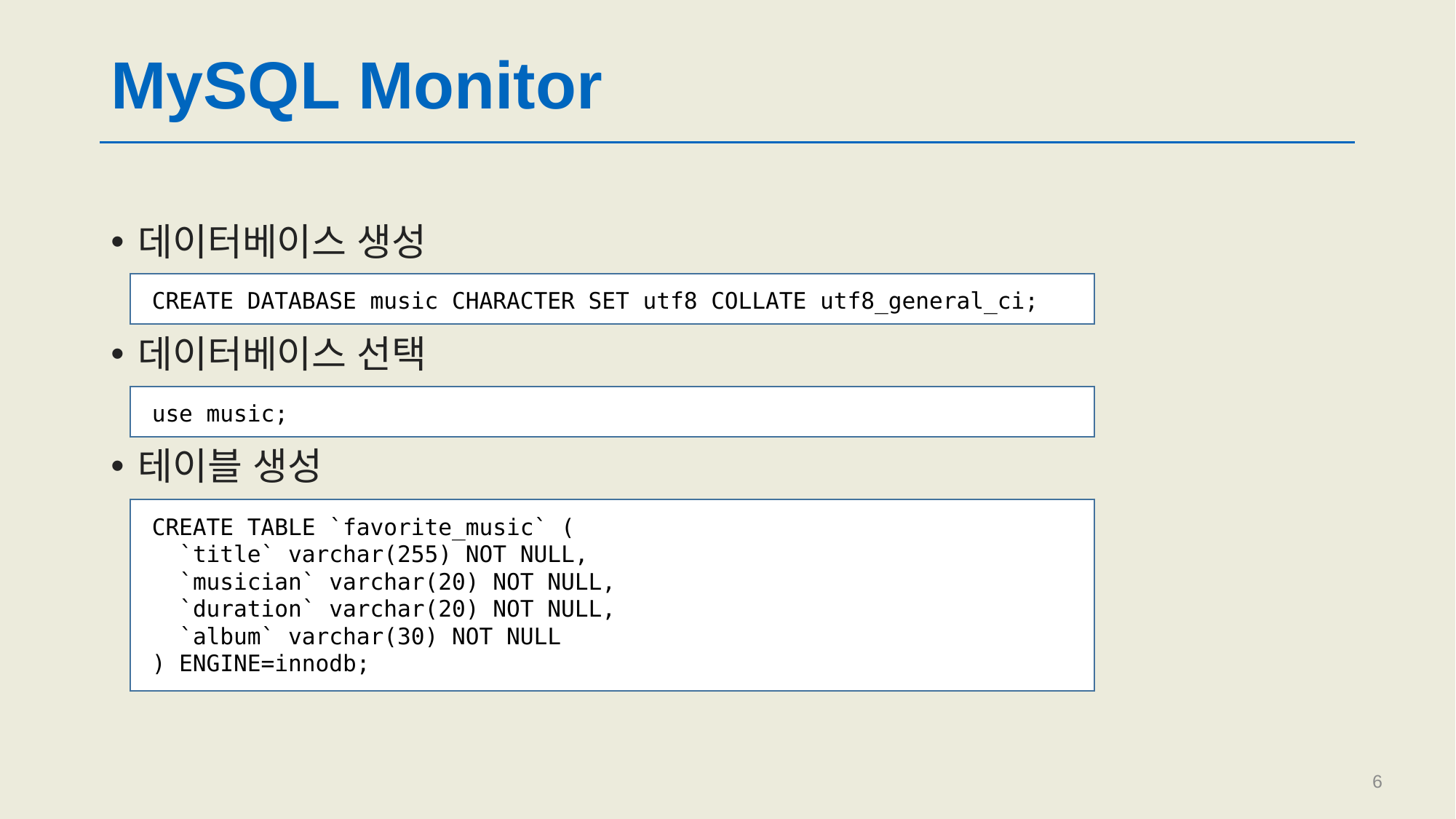

# MySQL Monitor
데이터베이스 생성

데이터베이스 선택

테이블 생성
CREATE DATABASE music CHARACTER SET utf8 COLLATE utf8_general_ci;
use music;
CREATE TABLE `favorite_music` (
  `title` varchar(255) NOT NULL,
  `musician` varchar(20) NOT NULL,
  `duration` varchar(20) NOT NULL,
  `album` varchar(30) NOT NULL
) ENGINE=innodb;
6